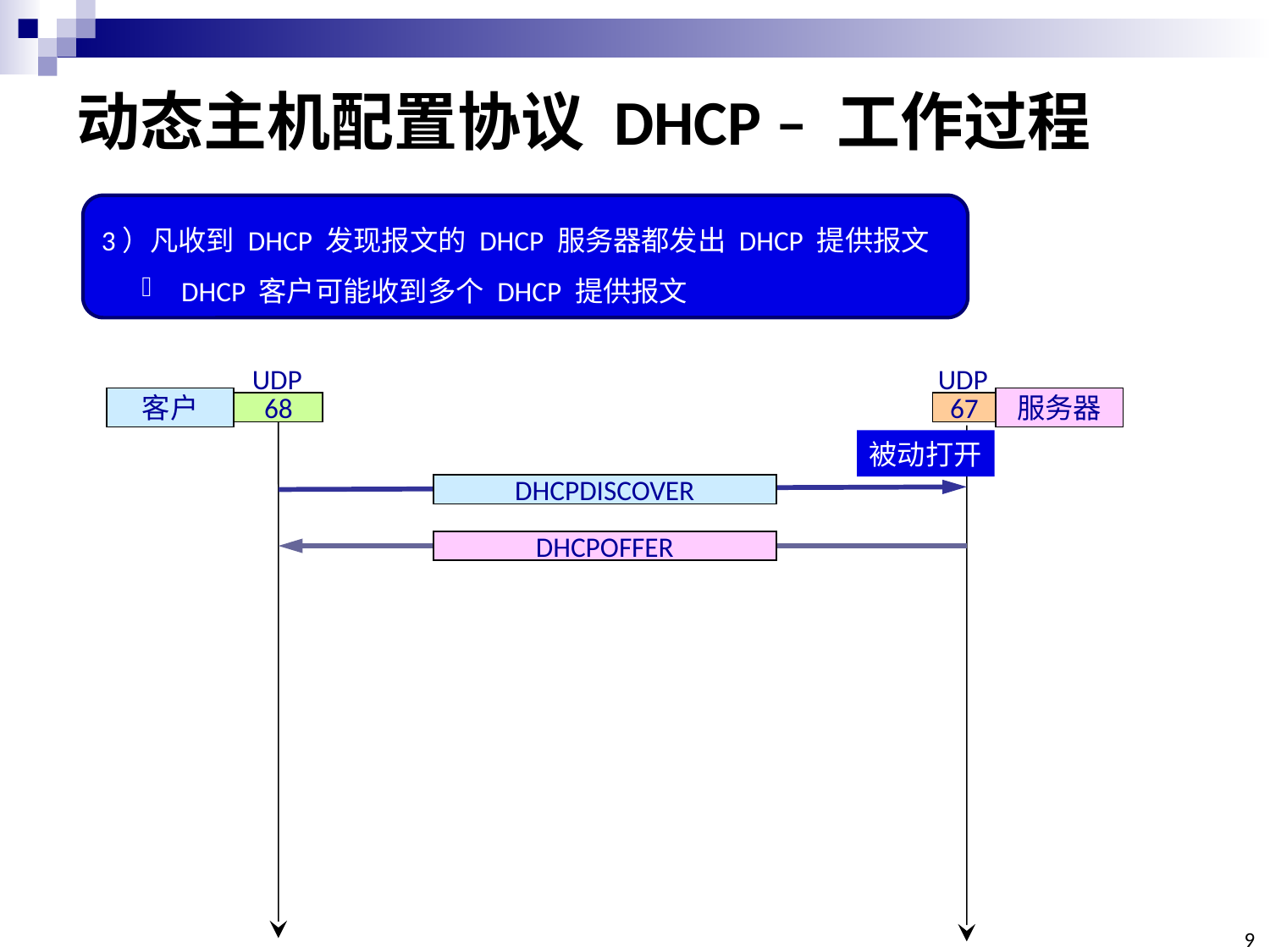

# 动态主机配置协议 DHCP – 工作过程
3）凡收到 DHCP 发现报文的 DHCP 服务器都发出 DHCP 提供报文
DHCP 客户可能收到多个 DHCP 提供报文
UDP
UDP
客户
服务器
68
67

被动打开
DHCPDISCOVER

DHCPOFFER

9